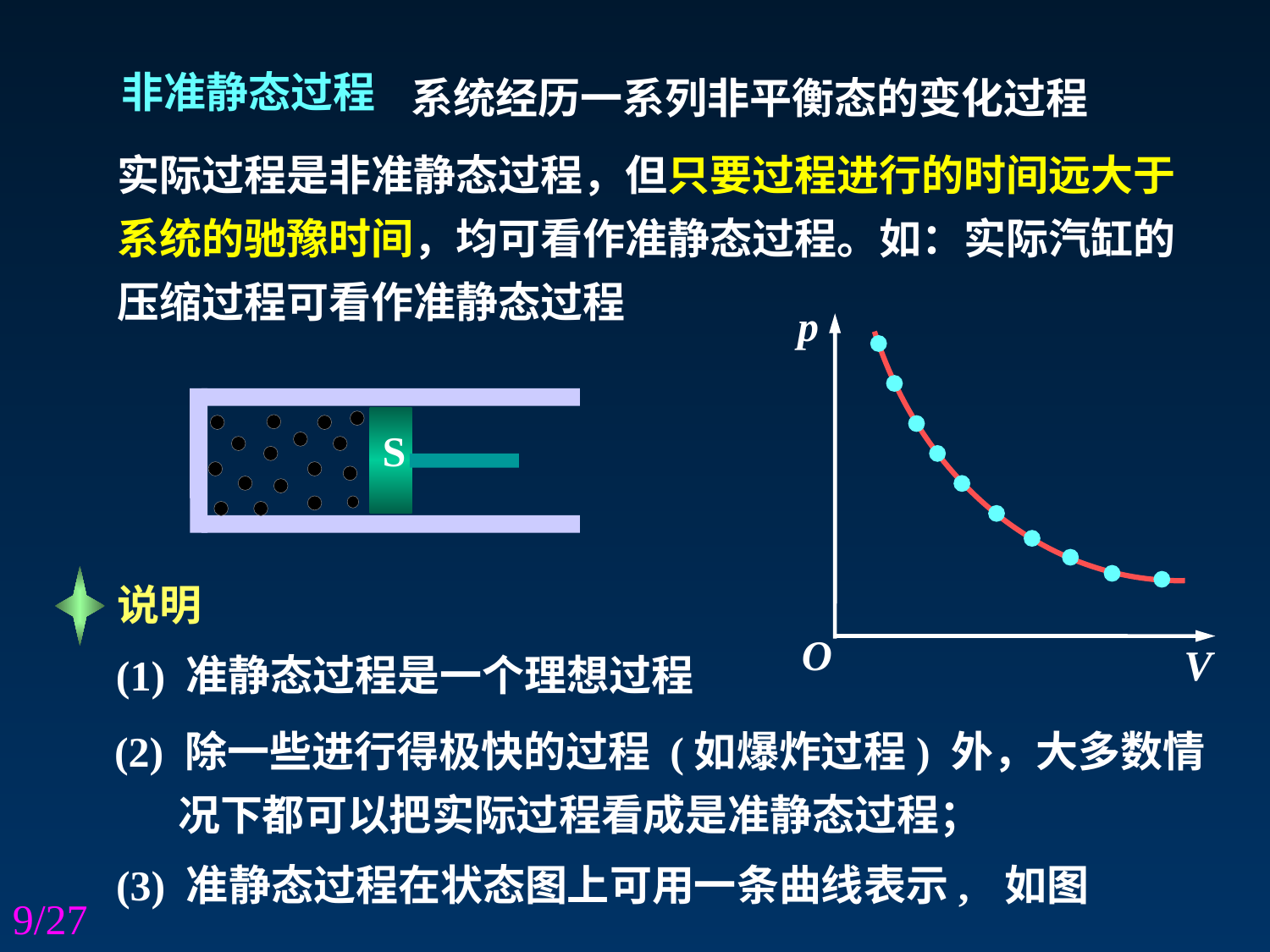

系统经历一系列非平衡态的变化过程
非准静态过程
实际过程是非准静态过程，但只要过程进行的时间远大于系统的驰豫时间，均可看作准静态过程。如：实际汽缸的压缩过程可看作准静态过程

p

S

说明
O
V

 (1) 准静态过程是一个理想过程
(2) 除一些进行得极快的过程 (如爆炸过程) 外，大多数情况下都可以把实际过程看成是准静态过程；
 (3) 准静态过程在状态图上可用一条曲线表示, 如图
9/27